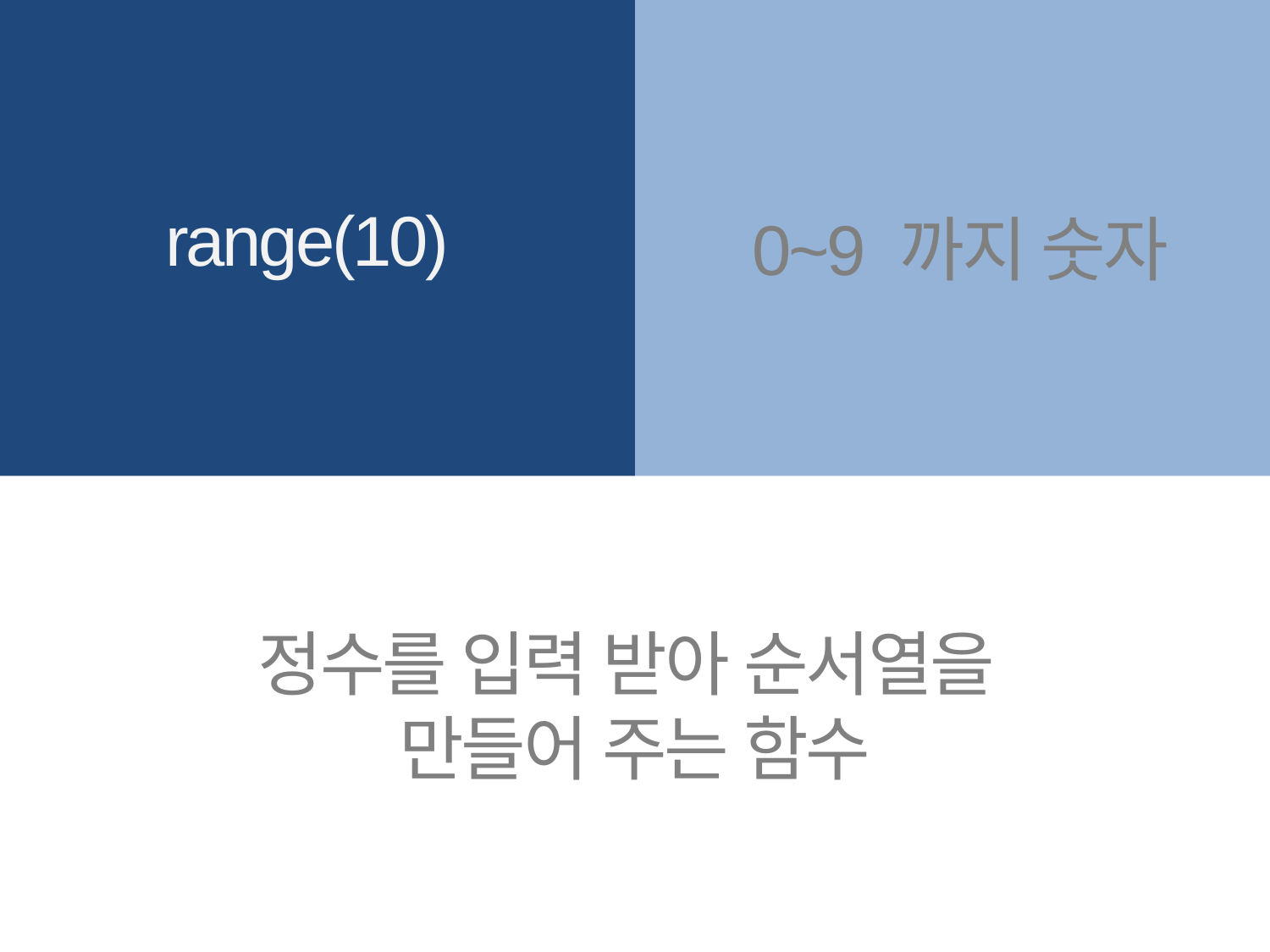

range(10)
0~9 까지 숫자

정수를 입력 받아 순서열을
만들어 주는 함수